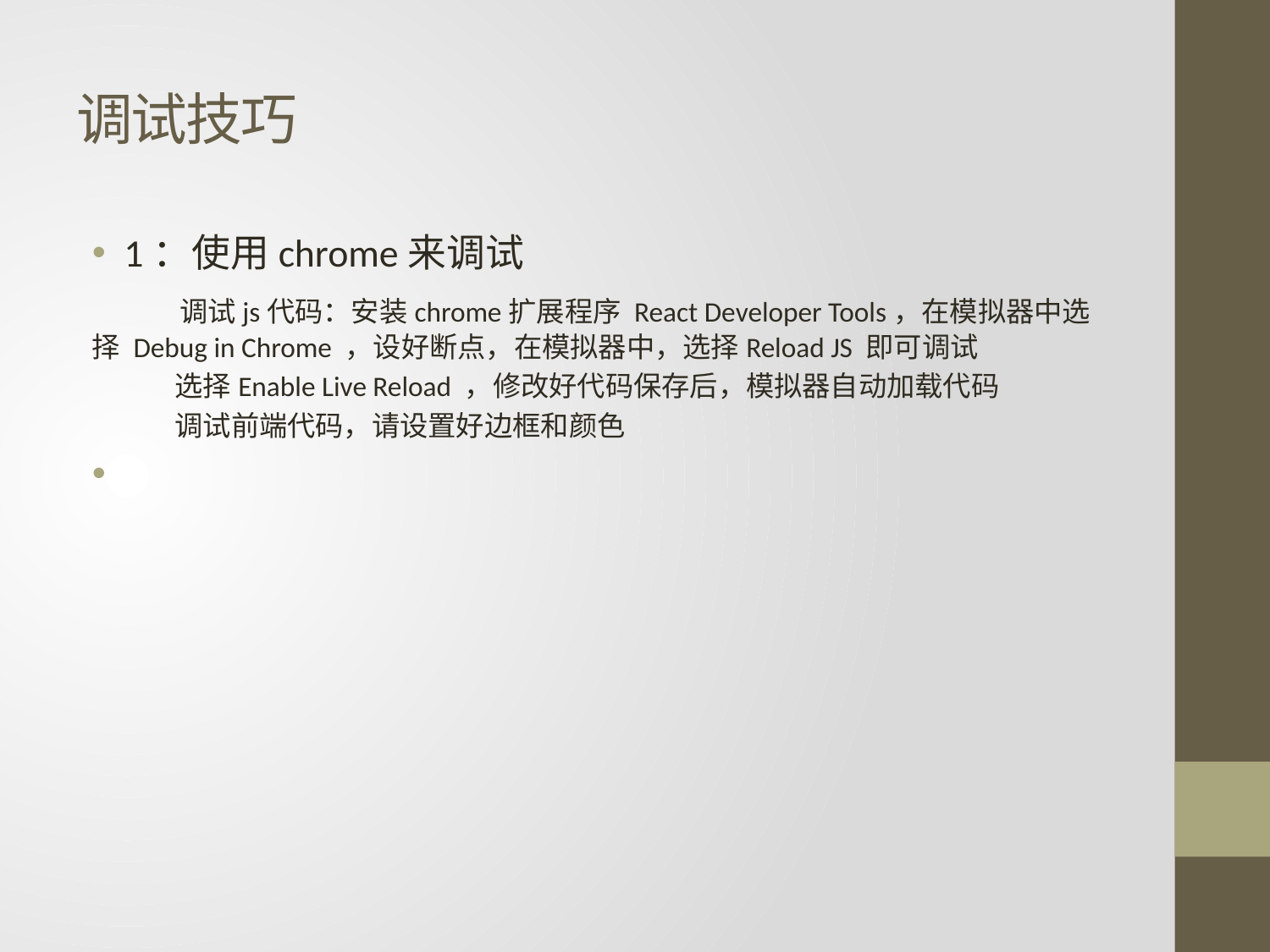

# 调试技巧
1：使用chrome来调试
         调试js代码：安装chrome扩展程序 React Developer Tools，在模拟器中选择 Debug in Chrome ，设好断点，在模拟器中，选择Reload JS 即可调试
            选择Enable Live Reload ，修改好代码保存后，模拟器自动加载代码
            调试前端代码，请设置好边框和颜色